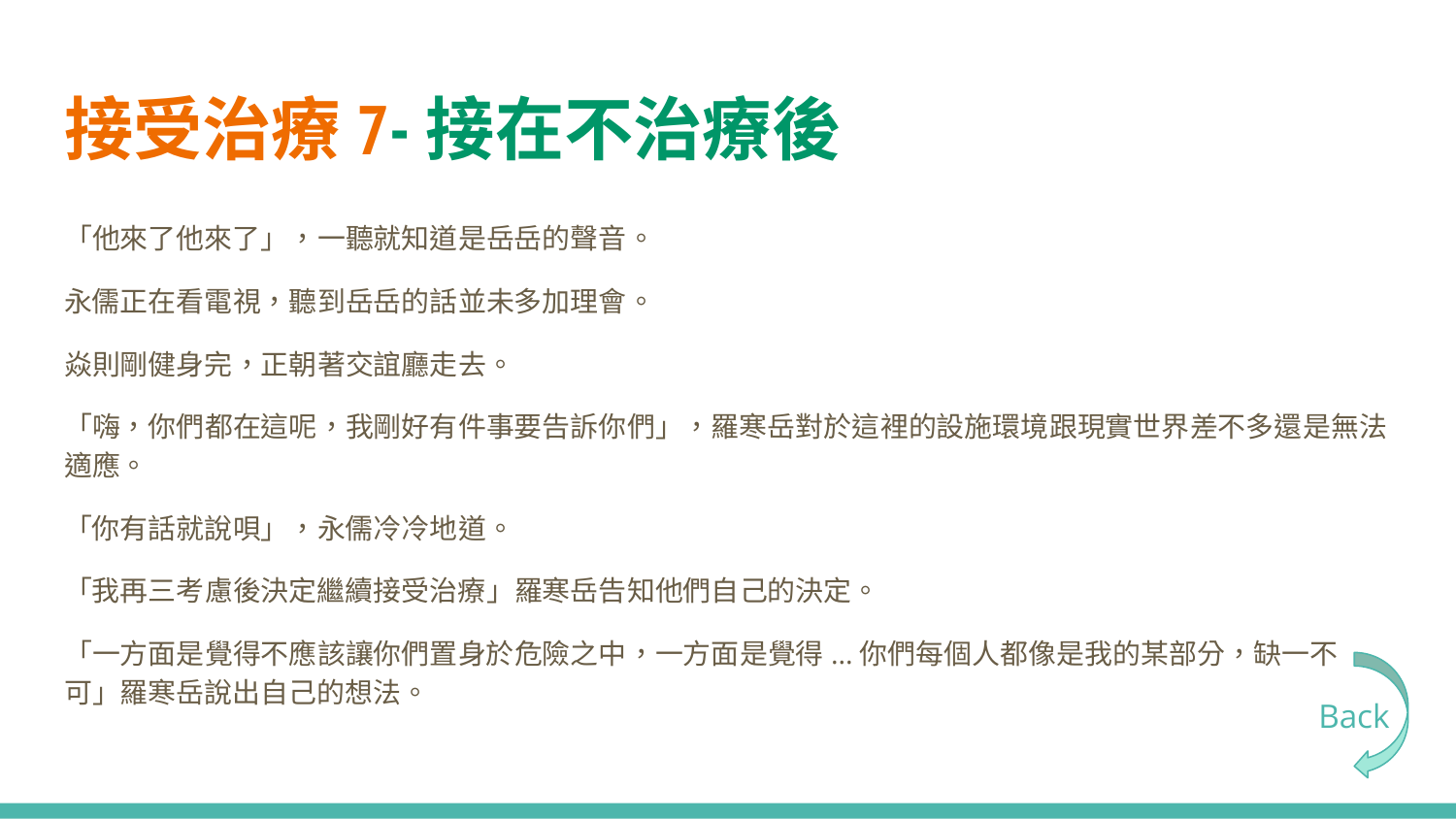

# 接受治療7-接在不治療後
「他來了他來了」，一聽就知道是岳岳的聲音。
永儒正在看電視，聽到岳岳的話並未多加理會。
焱則剛健身完，正朝著交誼廳走去。
「嗨，你們都在這呢，我剛好有件事要告訴你們」，羅寒岳對於這裡的設施環境跟現實世界差不多還是無法適應。
「你有話就說唄」，永儒冷冷地道。
「我再三考慮後決定繼續接受治療」羅寒岳告知他們自己的決定。
「一方面是覺得不應該讓你們置身於危險之中，一方面是覺得...你們每個人都像是我的某部分，缺一不可」羅寒岳說出自己的想法。

Back